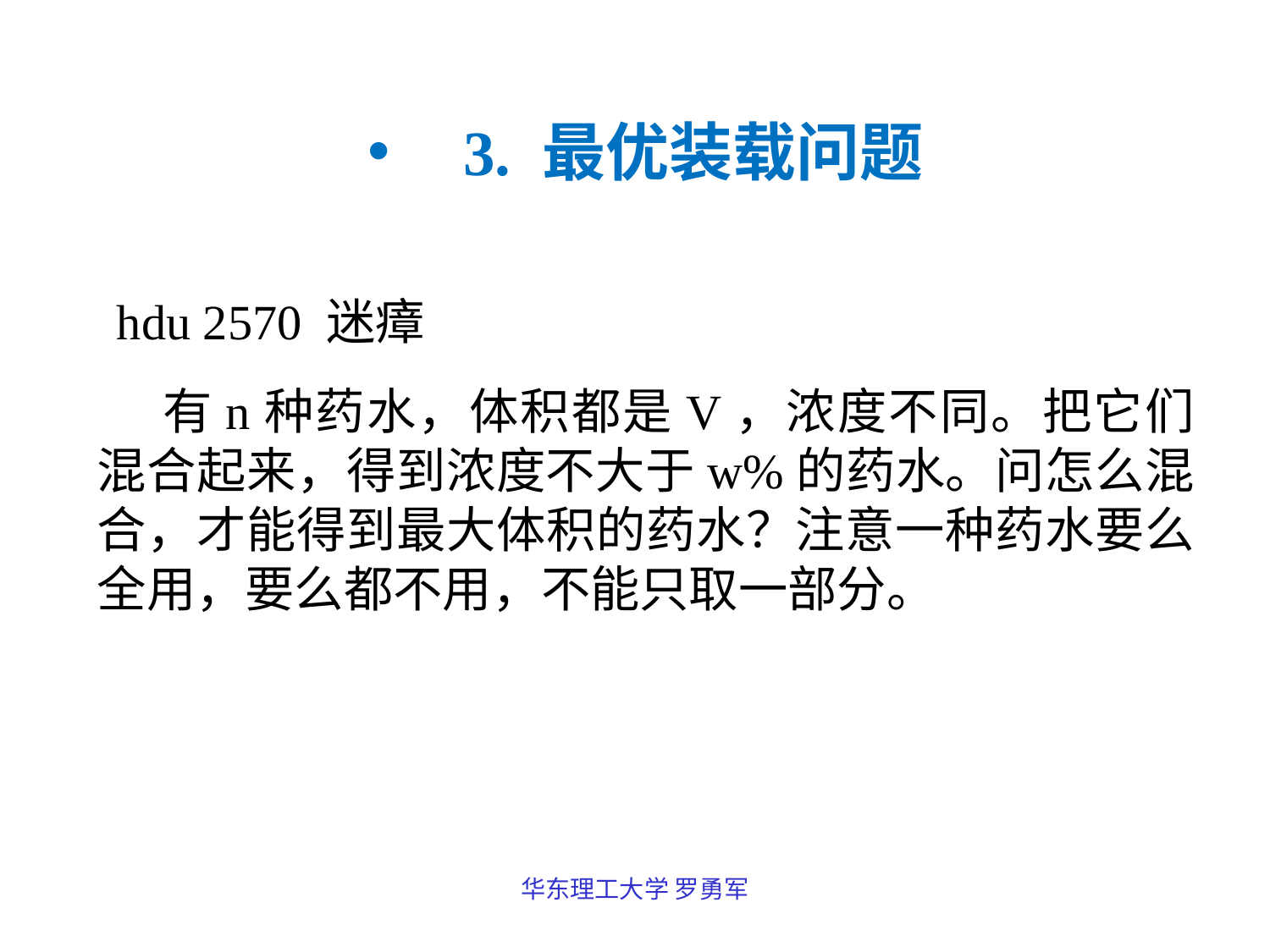

3. 最优装载问题
 hdu 2570 迷瘴
    有n种药水，体积都是V，浓度不同。把它们混合起来，得到浓度不大于w%的药水。问怎么混合，才能得到最大体积的药水？注意一种药水要么全用，要么都不用，不能只取一部分。
华东理工大学 罗勇军